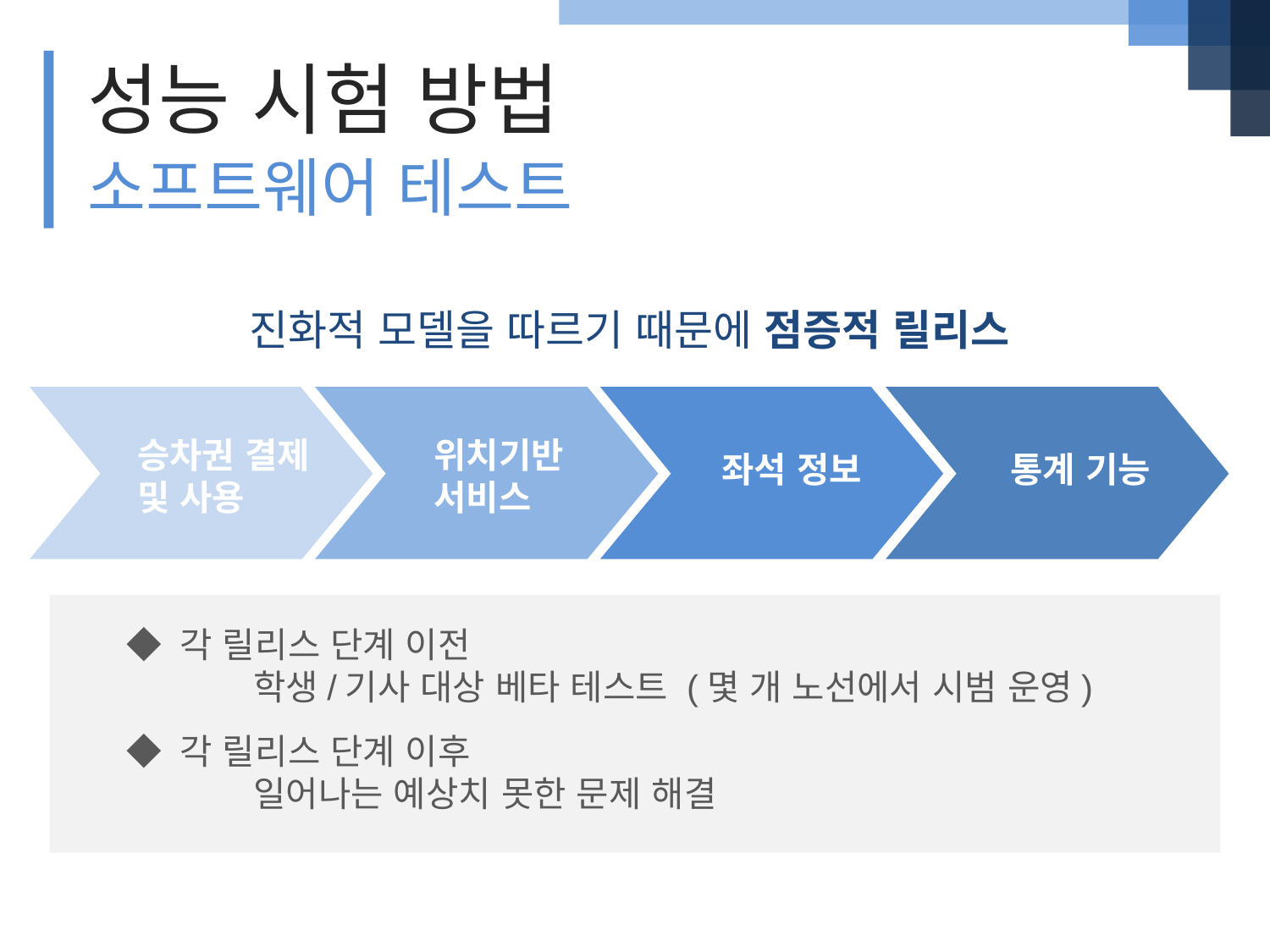

성능 시험 방법

소프트웨어 테스트
진화적 모델을 따르기 때문에 점증적 릴리스

◆ 각 릴리스 단계 이전
	학생/기사 대상 베타 테스트 (몇 개 노선에서 시범 운영)

◆ 각 릴리스 단계 이후
	일어나는 예상치 못한 문제 해결

승차권 결제
및 사용
위치기반
서비스
좌석 정보
통계 기능